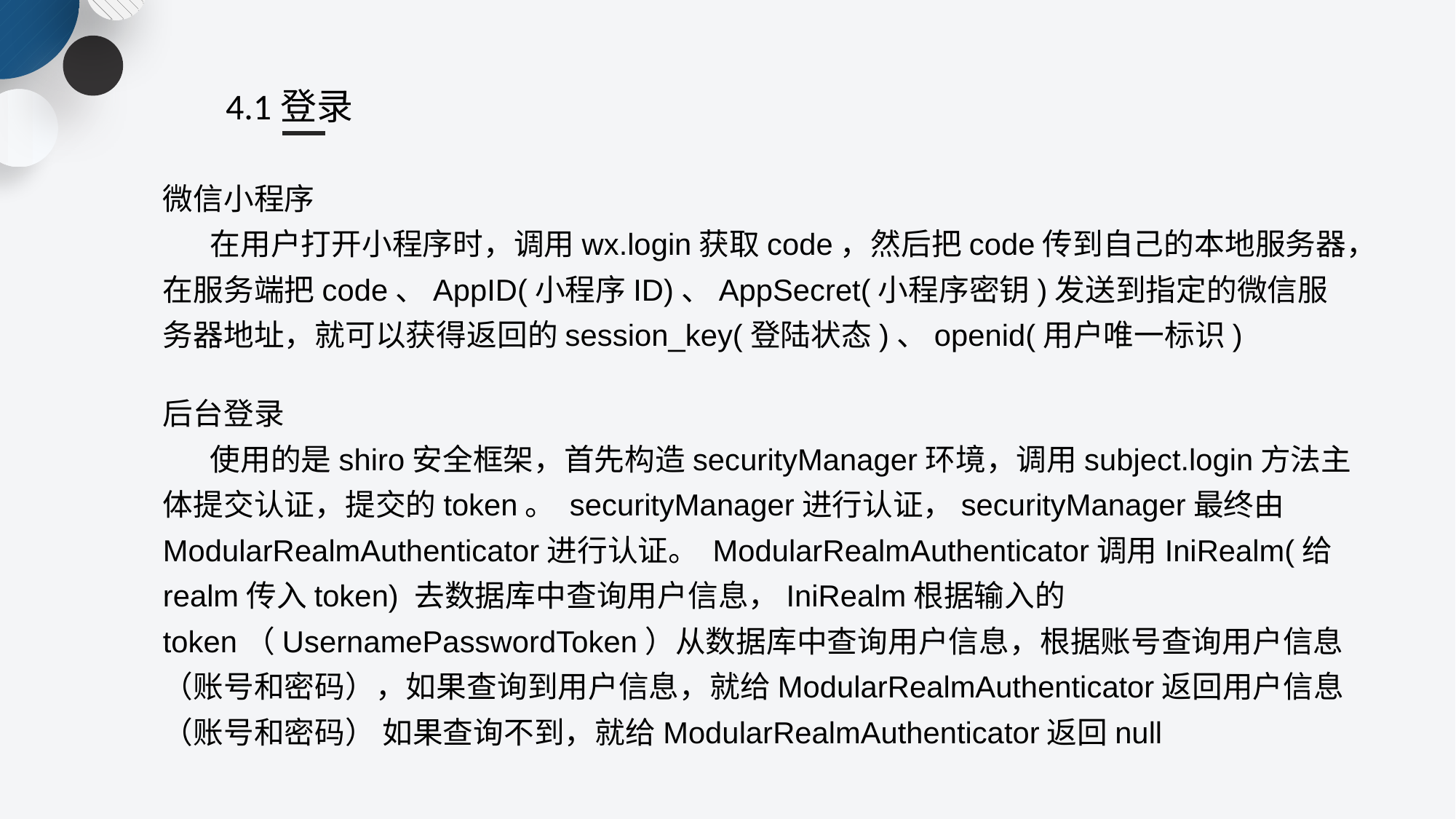

4.1登录

微信小程序
       在用户打开小程序时，调用wx.login获取code，然后把code传到自己的本地服务器，在服务端把code、AppID(小程序ID)、AppSecret(小程序密钥)发送到指定的微信服务器地址，就可以获得返回的session_key(登陆状态)、openid(用户唯一标识)
后台登录
       使用的是shiro安全框架，首先构造securityManager环境，调用subject.login方法主体提交认证，提交的token。 securityManager进行认证，securityManager最终由ModularRealmAuthenticator进行认证。 ModularRealmAuthenticator调用IniRealm(给realm传入token) 去数据库中查询用户信息，IniRealm根据输入的token（UsernamePasswordToken）从数据库中查询用户信息，根据账号查询用户信息（账号和密码），如果查询到用户信息，就给ModularRealmAuthenticator返回用户信息（账号和密码） 如果查询不到，就给ModularRealmAuthenticator返回null